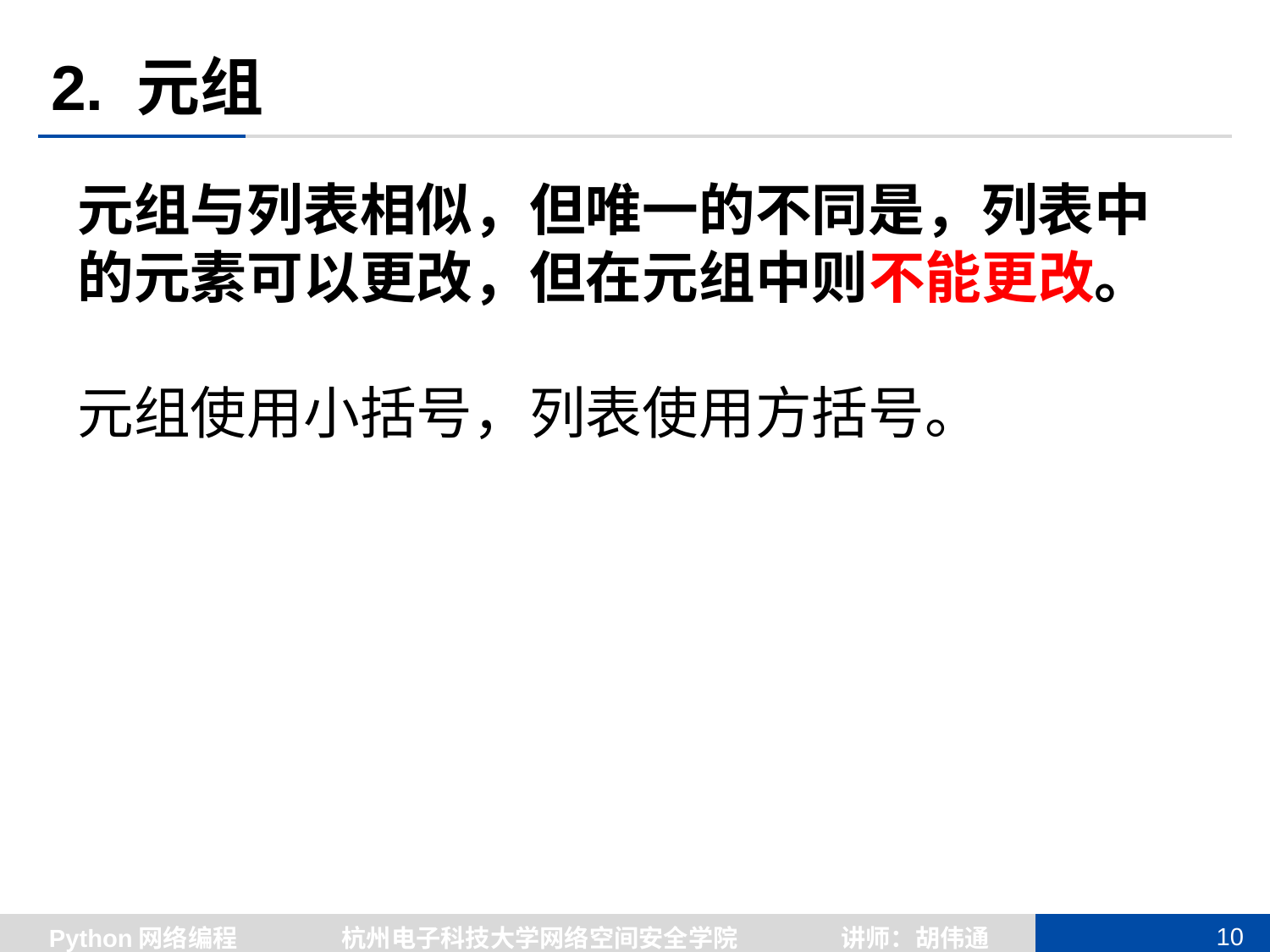

# 2. 元组
元组与列表相似，但唯一的不同是，列表中的元素可以更改，但在元组中则不能更改。

元组使用小括号，列表使用方括号。